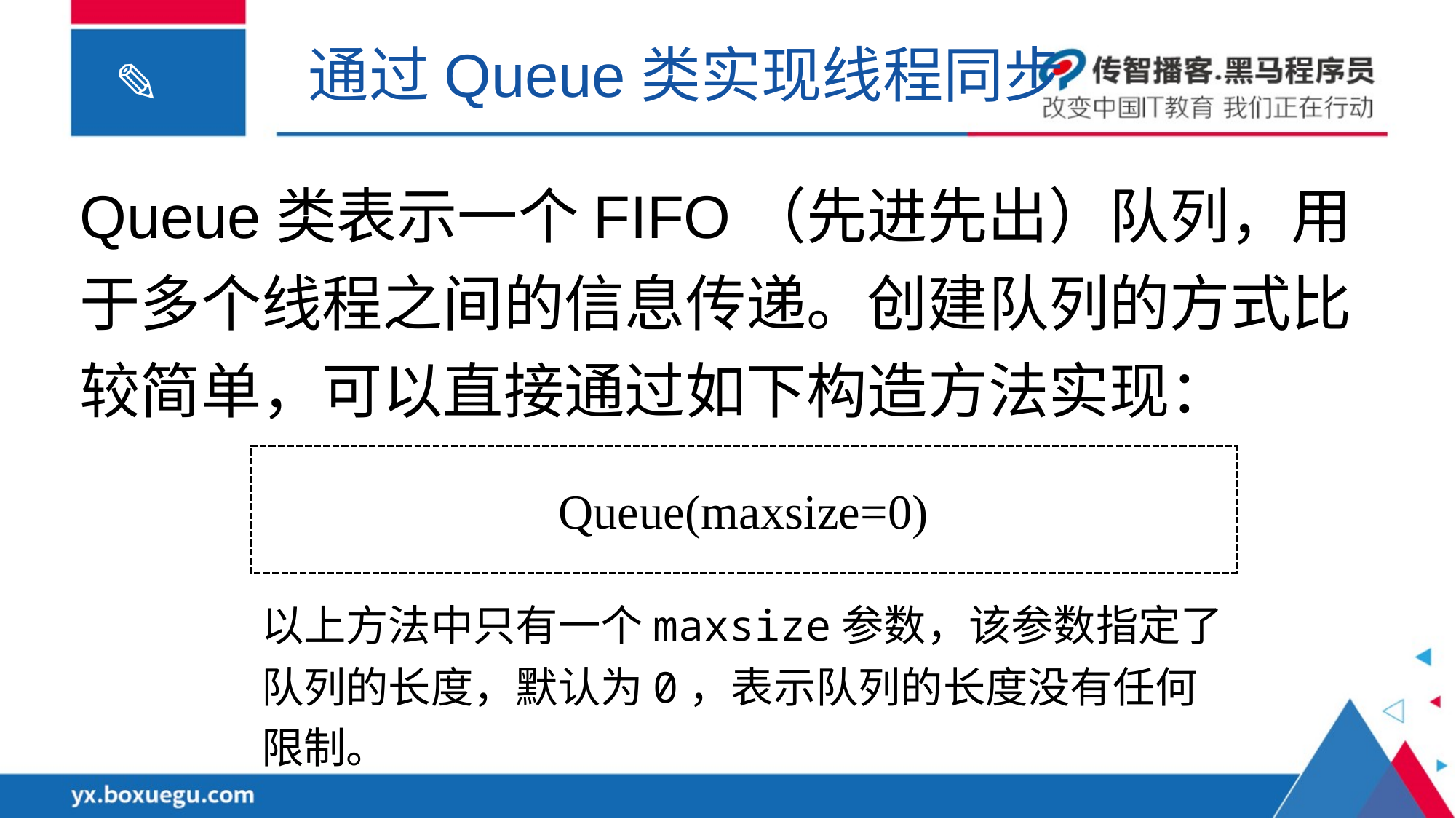

通过Queue类实现线程同步
Queue类表示一个FIFO（先进先出）队列，用于多个线程之间的信息传递。创建队列的方式比较简单，可以直接通过如下构造方法实现：

Queue(maxsize=0)
以上方法中只有一个maxsize参数，该参数指定了队列的长度，默认为0，表示队列的长度没有任何限制。